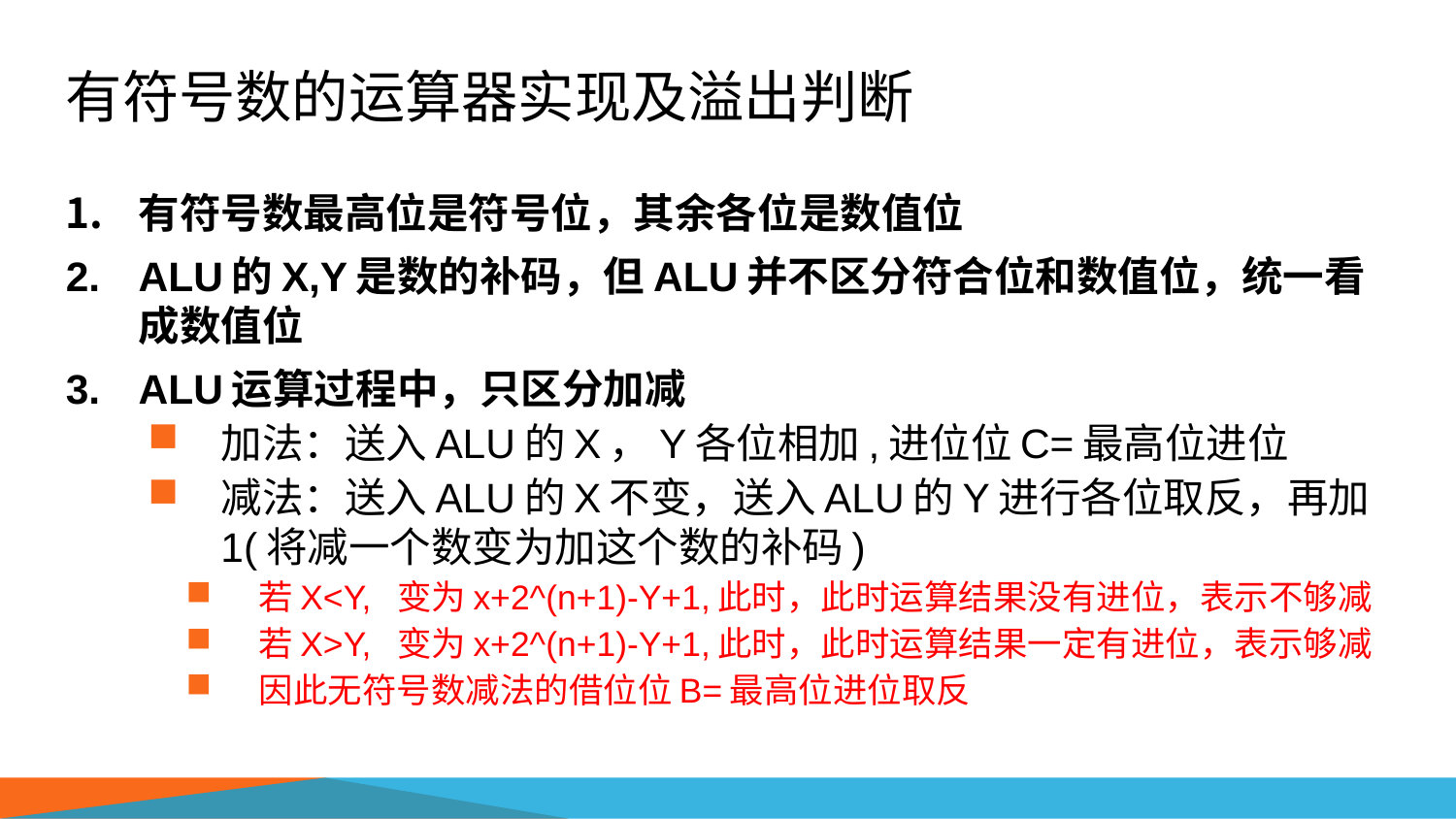

# 有符号数的运算器实现及溢出判断
有符号数最高位是符号位，其余各位是数值位
ALU的X,Y是数的补码，但ALU并不区分符合位和数值位，统一看成数值位
ALU运算过程中，只区分加减
加法：送入ALU的X，Y各位相加,进位位C=最高位进位
减法：送入ALU的X不变，送入ALU的Y进行各位取反，再加1(将减一个数变为加这个数的补码)
若X<Y,  变为x+2^(n+1)-Y+1,此时，此时运算结果没有进位，表示不够减
若X>Y,  变为x+2^(n+1)-Y+1,此时，此时运算结果一定有进位，表示够减
因此无符号数减法的借位位B=最高位进位取反